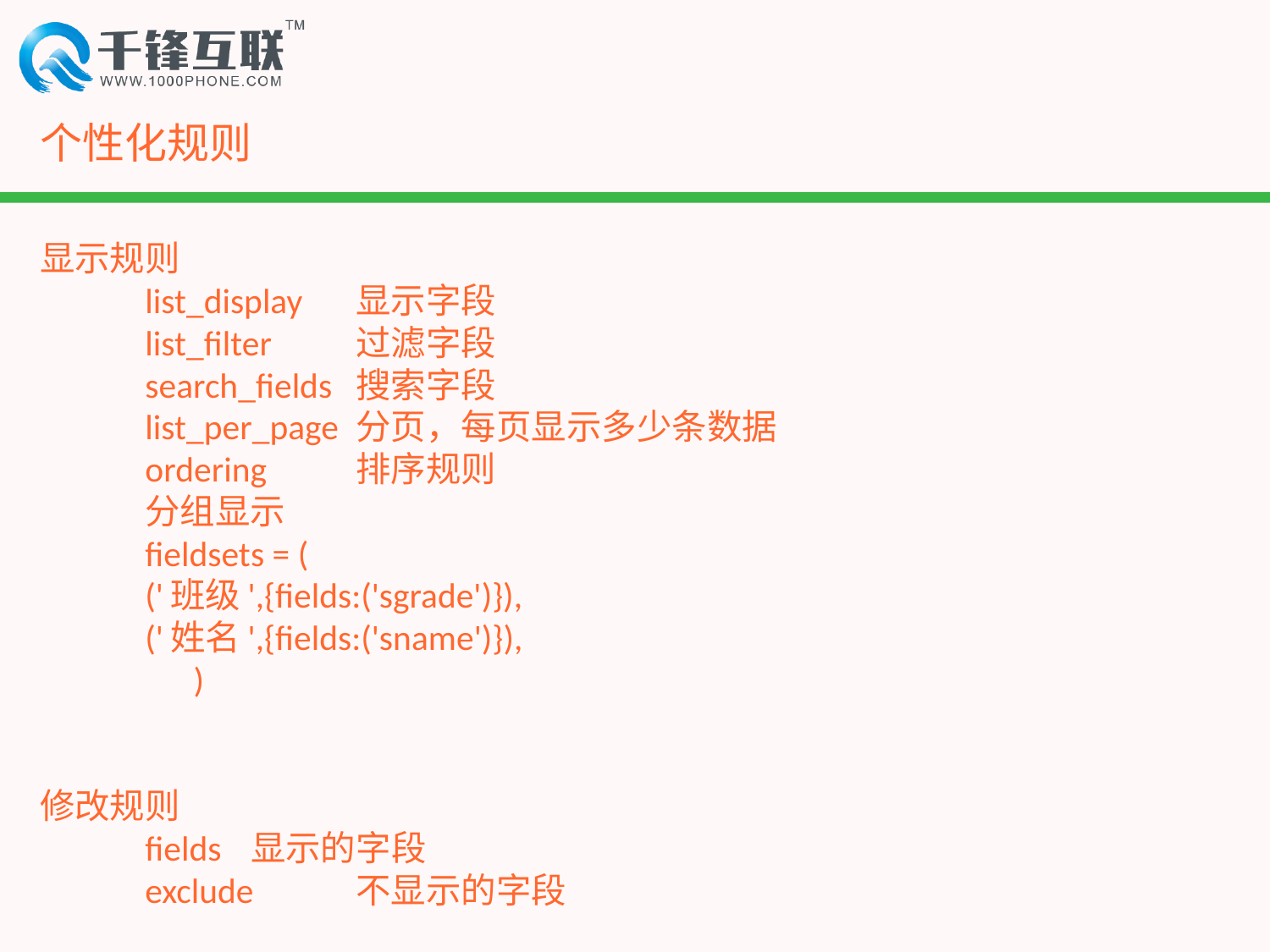

# 个性化规则
显示规则
	list_display 	显示字段
	list_filter	过滤字段
	search_fields	搜索字段
	list_per_page	分页，每页显示多少条数据
	ordering	排序规则
	分组显示
		fieldsets = (
				('班级',{fields:('sgrade')}),
				('姓名',{fields:('sname')}),
			      )

修改规则
	fields 		显示的字段
	exclude	不显示的字段